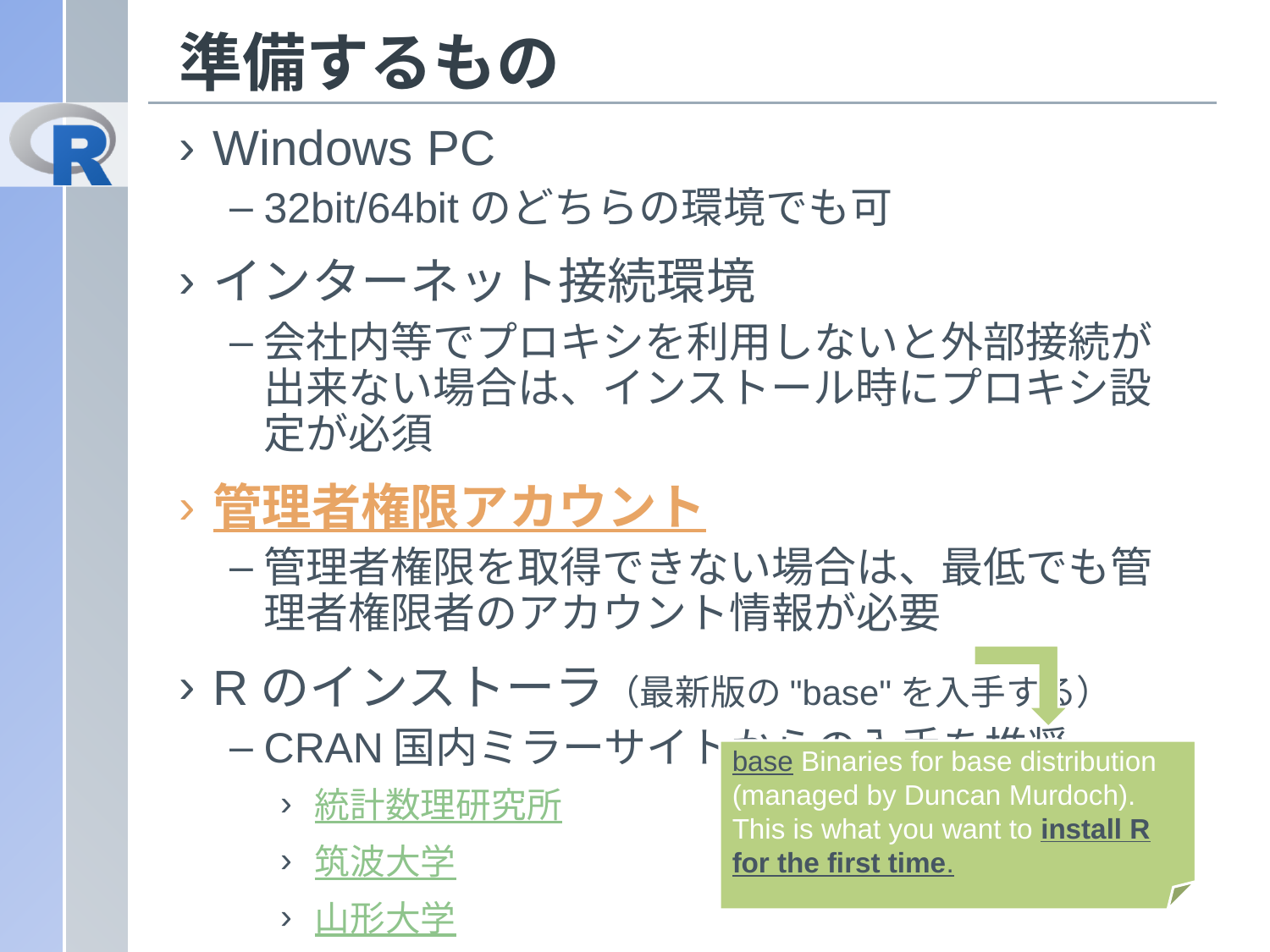

# 準備するもの
Windows PC
32bit/64bitのどちらの環境でも可
インターネット接続環境
会社内等でプロキシを利用しないと外部接続が出来ない場合は、インストール時にプロキシ設定が必須
管理者権限アカウント
管理者権限を取得できない場合は、最低でも管理者権限者のアカウント情報が必要
Rのインストーラ（最新版の"base"を入手する）
CRAN国内ミラーサイトからの入手を推奨
統計数理研究所
筑波大学
山形大学

base Binaries for base distribution (managed by Duncan Murdoch). This is what you want to install R for the first time.